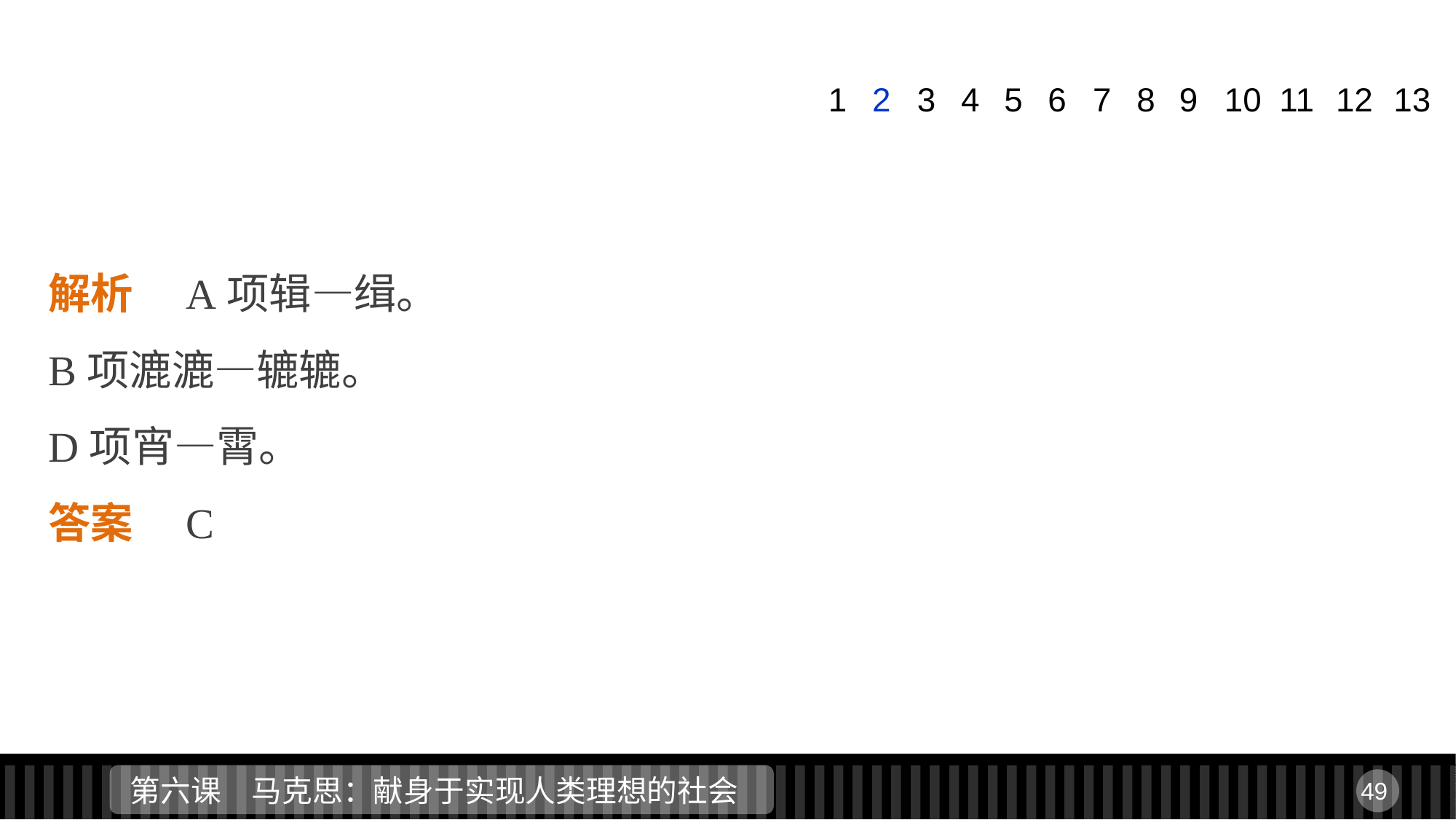

1
2
3
4
5
6
7
8
9
11
12
13
10
解析　A项辑—缉。
B项漉漉—辘辘。
D项宵—霄。
答案　C